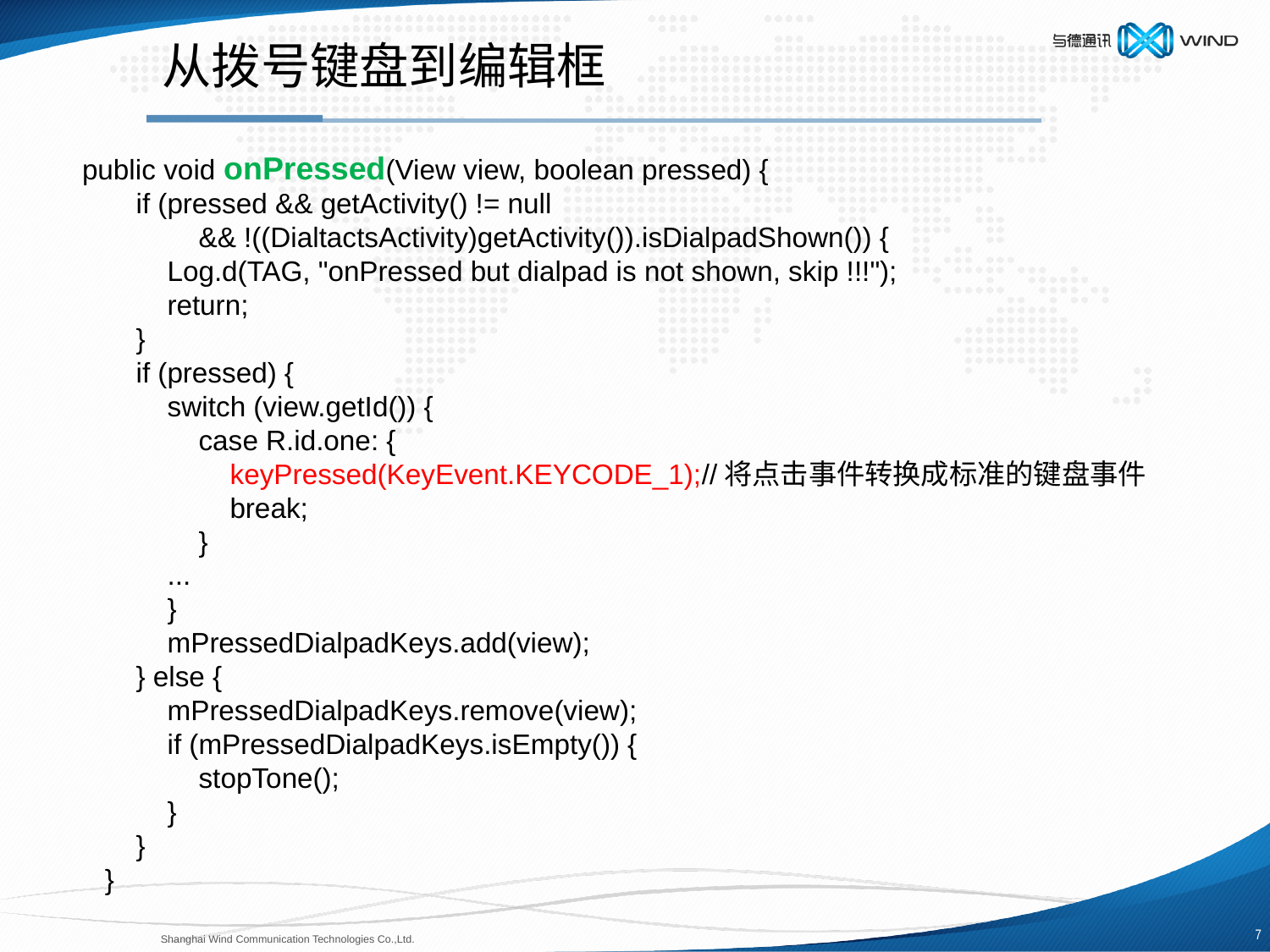

从拨号键盘到编辑框

 public void onPressed(View view, boolean pressed) {
        if (pressed && getActivity() != null
                && !((DialtactsActivity)getActivity()).isDialpadShown()) {
            Log.d(TAG, "onPressed but dialpad is not shown, skip !!!");
            return;
        }
        if (pressed) {
            switch (view.getId()) {
                case R.id.one: {
                    keyPressed(KeyEvent.KEYCODE_1);//将点击事件转换成标准的键盘事件
                    break;
                }
            ...
            }
            mPressedDialpadKeys.add(view);
        } else {
            mPressedDialpadKeys.remove(view);
            if (mPressedDialpadKeys.isEmpty()) {
                stopTone();
            }
        }
    }
7